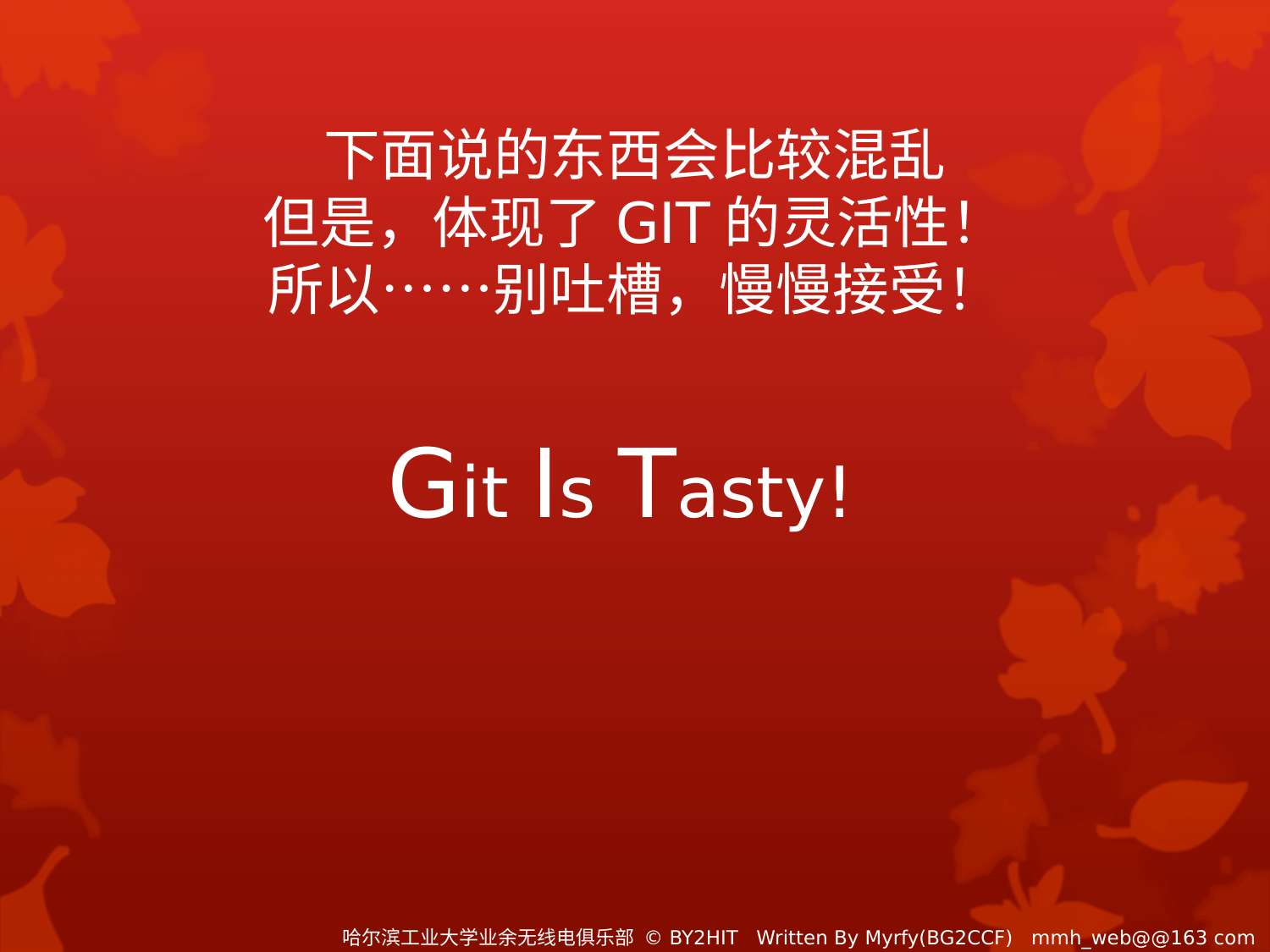

# 下面说的东西会比较混乱 但是，体现了GIT的灵活性！ 所以……别吐槽，慢慢接受！
Git Is Tasty!